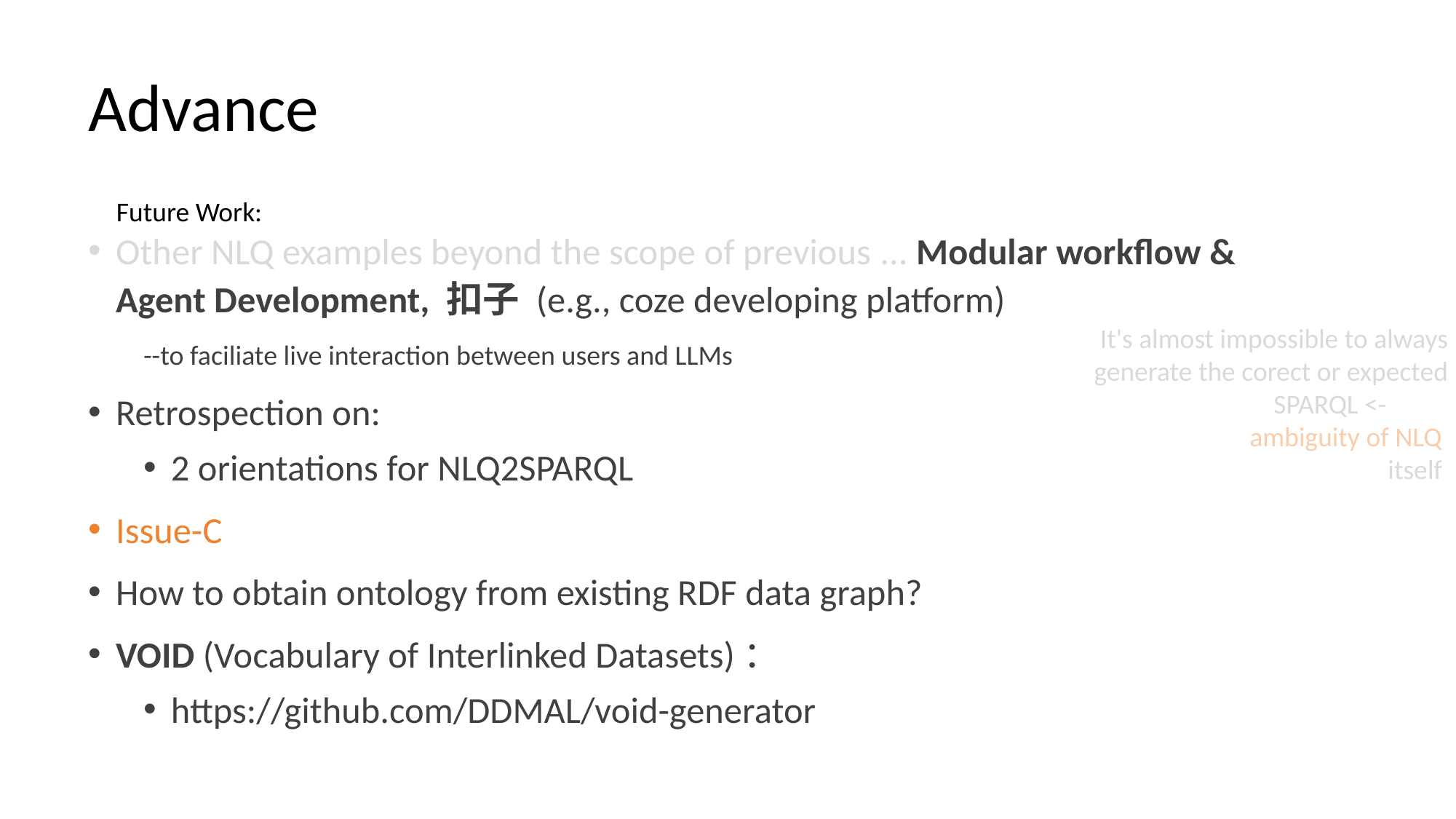

# Advance
Future Work:
Other NLQ examples beyond the scope of previous ... Modular workflow & Agent Development, 扣子 (e.g., coze developing platform)
--to faciliate live interaction between users and LLMs
Retrospection on:
2 orientations for NLQ2SPARQL
Issue-C
How to obtain ontology from existing RDF data graph?
VOID (Vocabulary of Interlinked Datasets)：
https://github.com/DDMAL/void-generator

It's almost impossible to always generate the corect or expected SPARQL <-
ambiguity of NLQ
itself
13